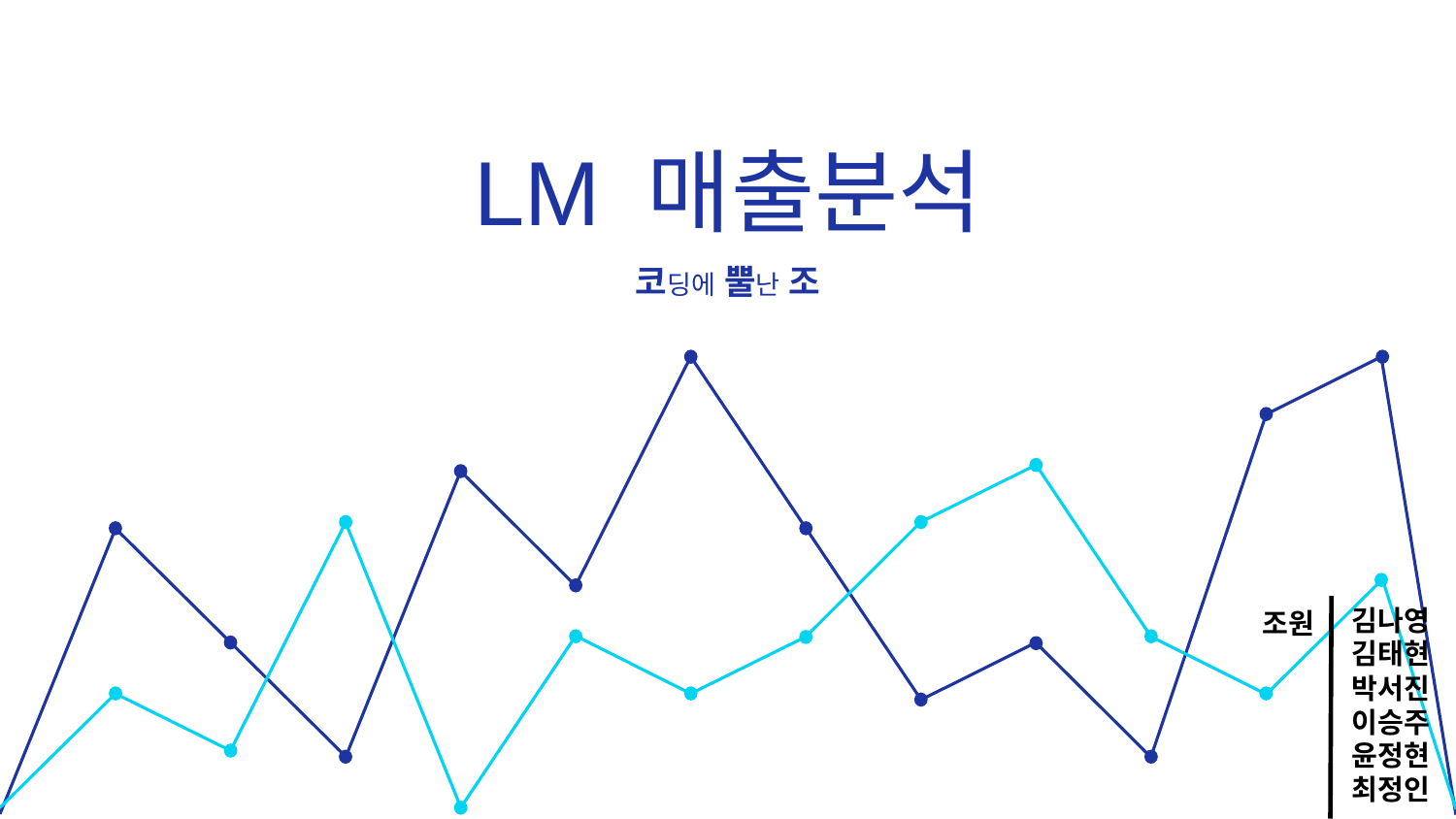

# LM 매출분석
코딩에 뿔난 조

김나영
김태현
박서진
이승주
윤정현
최정인
조원